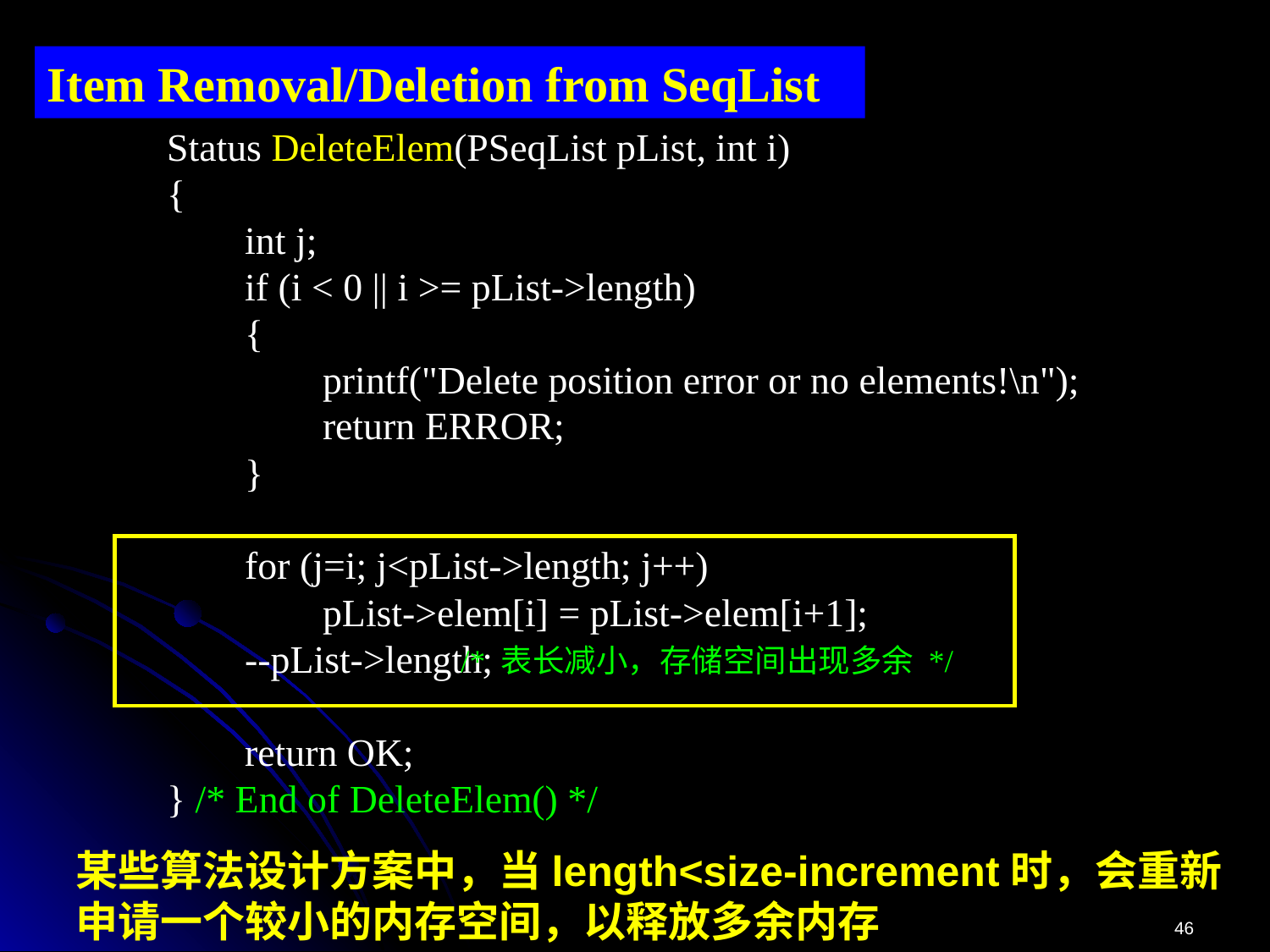

Item Removal/Deletion from SeqList
Status DeleteElem(PSeqList pList, int i)
{
        int j;
        if (i < 0 || i >= pList->length)
        {
                printf("Delete position error or no elements!\n");
                return ERROR;
        }

        for (j=i; j<pList->length; j++)
                pList->elem[i] = pList->elem[i+1];
        --pList->length;

        return OK;
} /* End of DeleteElem() */

/* 表长减小，存储空间出现多余 */
某些算法设计方案中，当length<size-increment时，会重新申请一个较小的内存空间，以释放多余内存

46